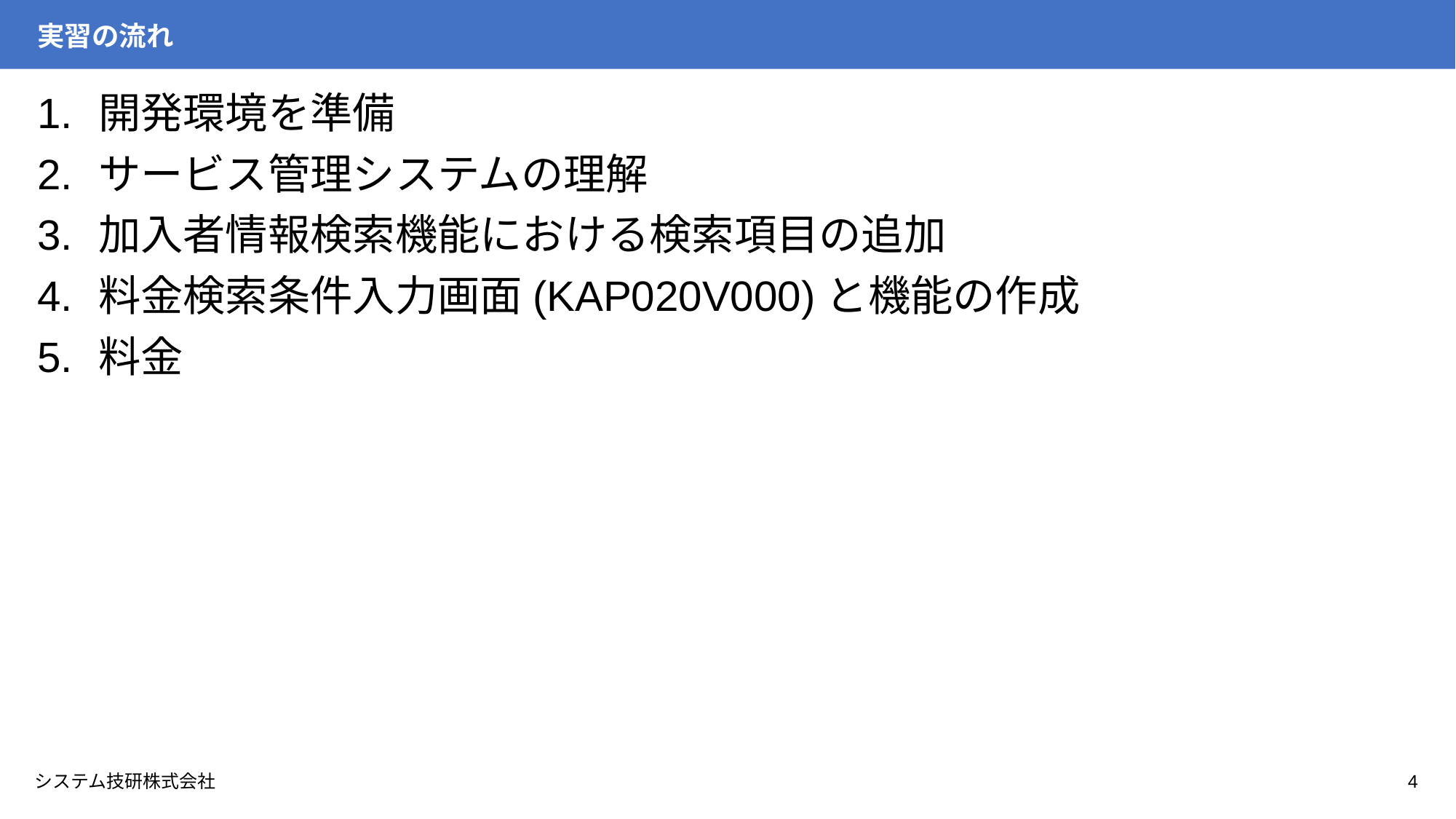

# 実習の流れ
開発環境を準備
サービス管理システムの理解
加入者情報検索機能における検索項目の追加
料金検索条件入力画面(KAP020V000)と機能の作成
料金
システム技研株式会社
4